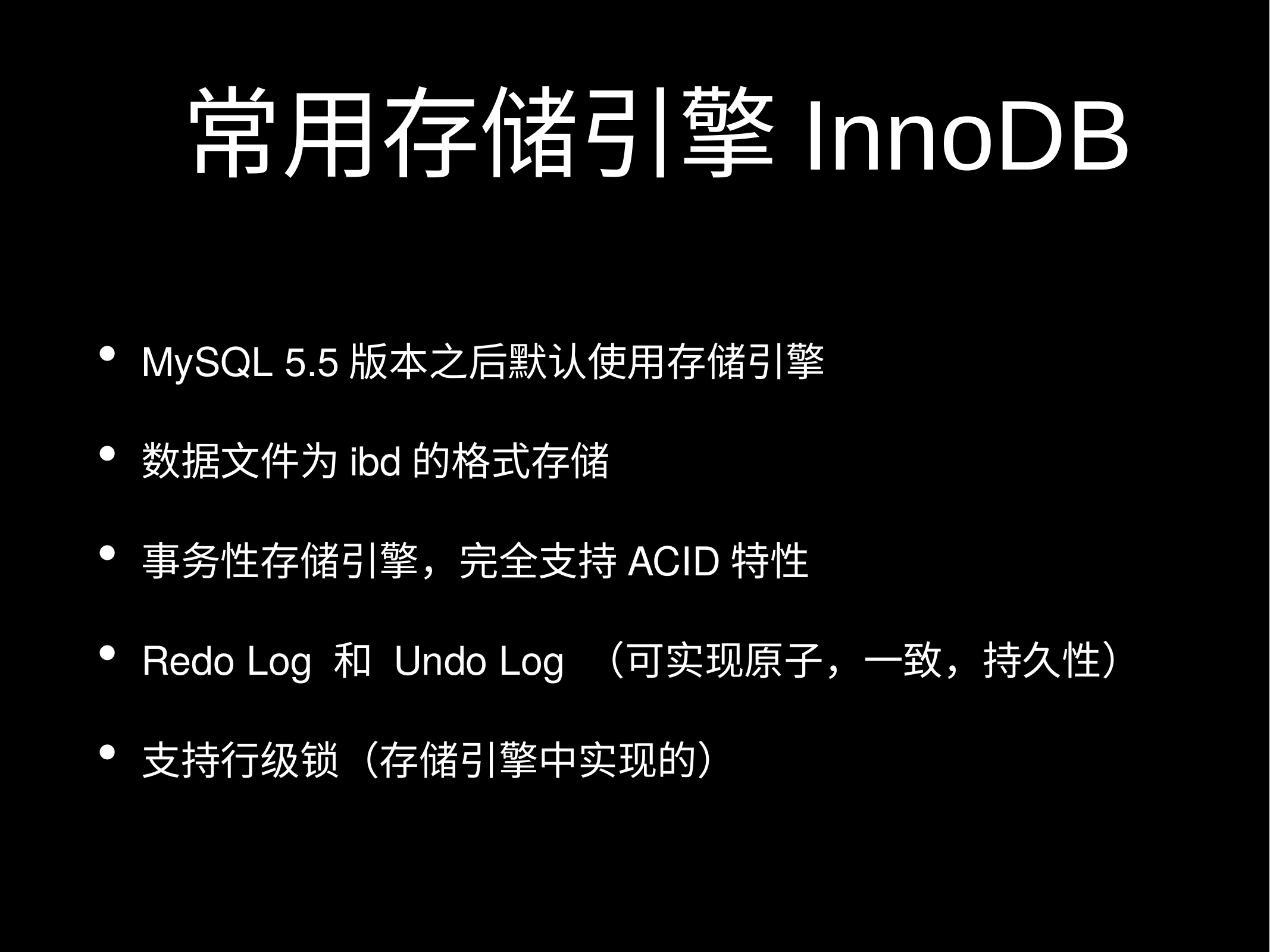

# 常用存储引擎InnoDB
MySQL 5.5版本之后默认使用存储引擎
数据文件为ibd的格式存储
事务性存储引擎，完全支持ACID特性
Redo Log 和 Undo Log （可实现原子，一致，持久性）
支持行级锁（存储引擎中实现的）